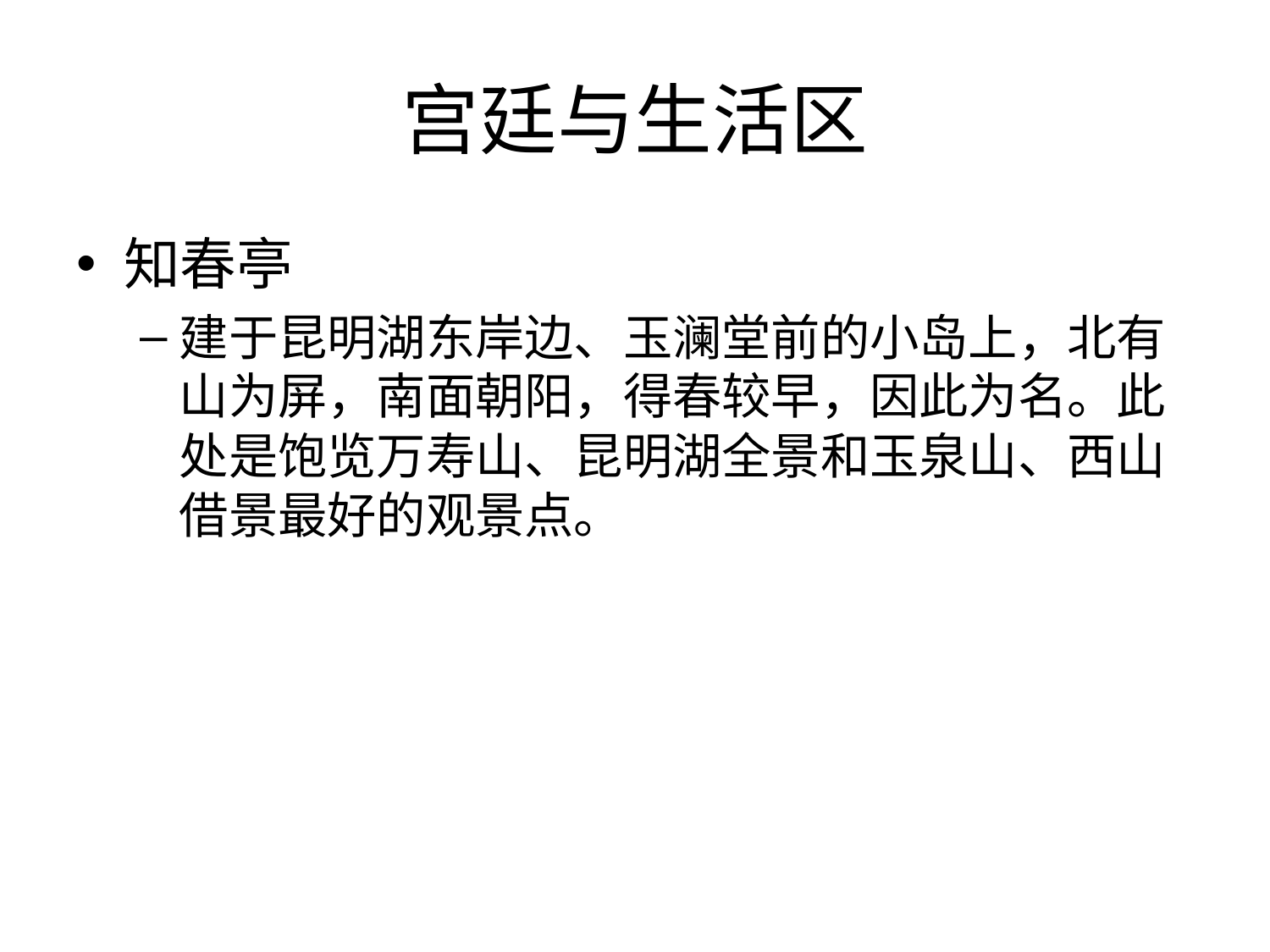

# 宫廷与生活区
知春亭
建于昆明湖东岸边、玉澜堂前的小岛上，北有山为屏，南面朝阳，得春较早，因此为名。此处是饱览万寿山、昆明湖全景和玉泉山、西山借景最好的观景点。